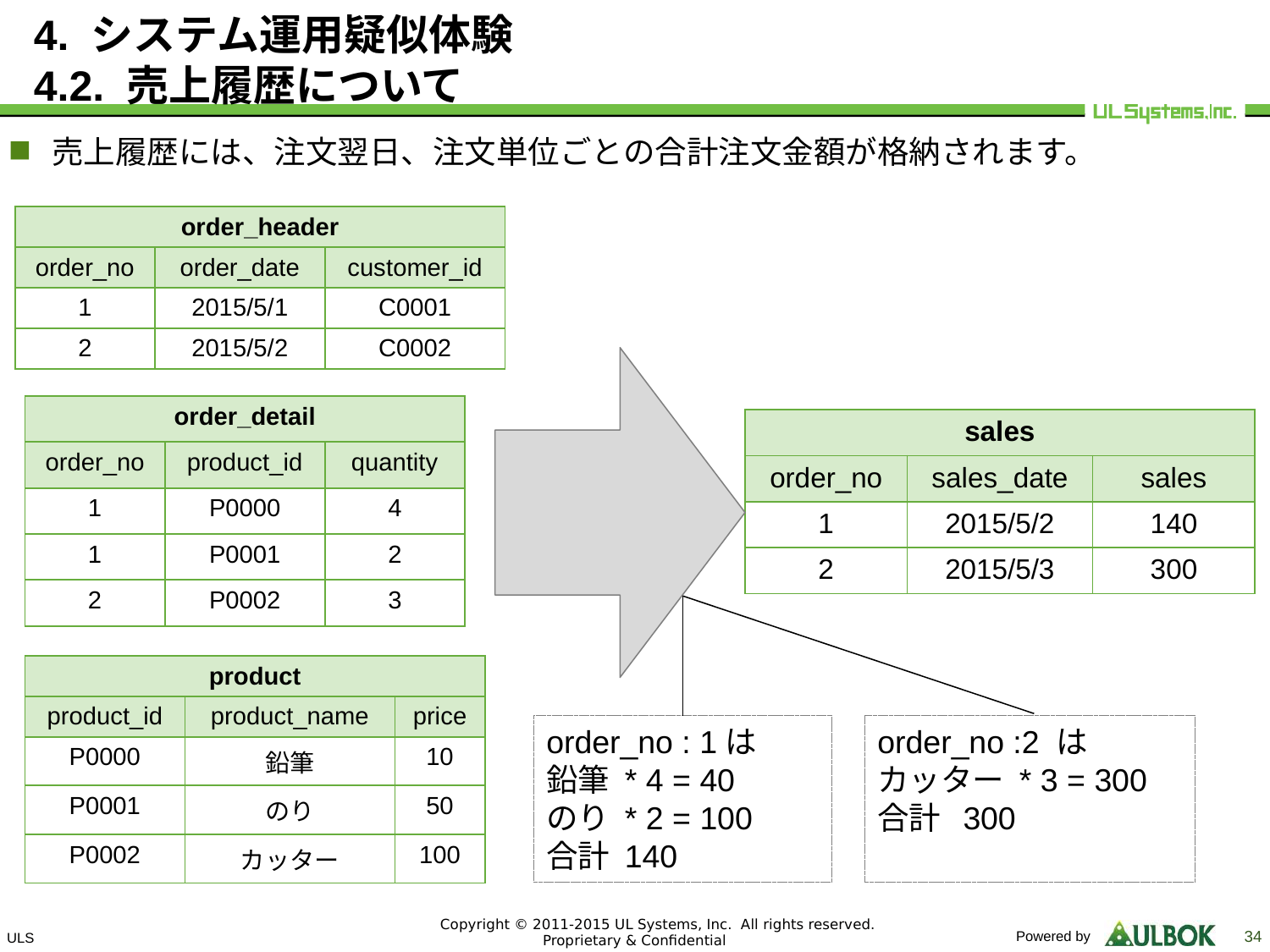

# 4. システム運用疑似体験 4.2. 売上履歴について
売上履歴には、注文翌日、注文単位ごとの合計注文金額が格納されます。
| order\_header |  |  |
| --- | --- | --- |
| order\_no | order\_date | customer\_id |
| 1 | 2015/5/1 | C0001 |
| 2 | 2015/5/2 | C0002 |

| order\_detail |  |  |
| --- | --- | --- |
| order\_no | product\_id | quantity |
| 1 | P0000 | 4 |
| 1 | P0001 | 2 |
| 2 | P0002 | 3 |
| sales |  |  |
| --- | --- | --- |
| order\_no | sales\_date | sales |
| 1 | 2015/5/2 | 140 |
| 2 | 2015/5/3 | 300 |
| product |  |  |
| --- | --- | --- |
| product\_id | product\_name | price |
| P0000 | 鉛筆 | 10 |
| P0001 | のり | 50 |
| P0002 | カッター | 100 |
order_no : 1は
鉛筆 * 4 = 40
のり * 2 = 100
合計 140
order_no :2 は
カッター * 3 = 300
合計  300